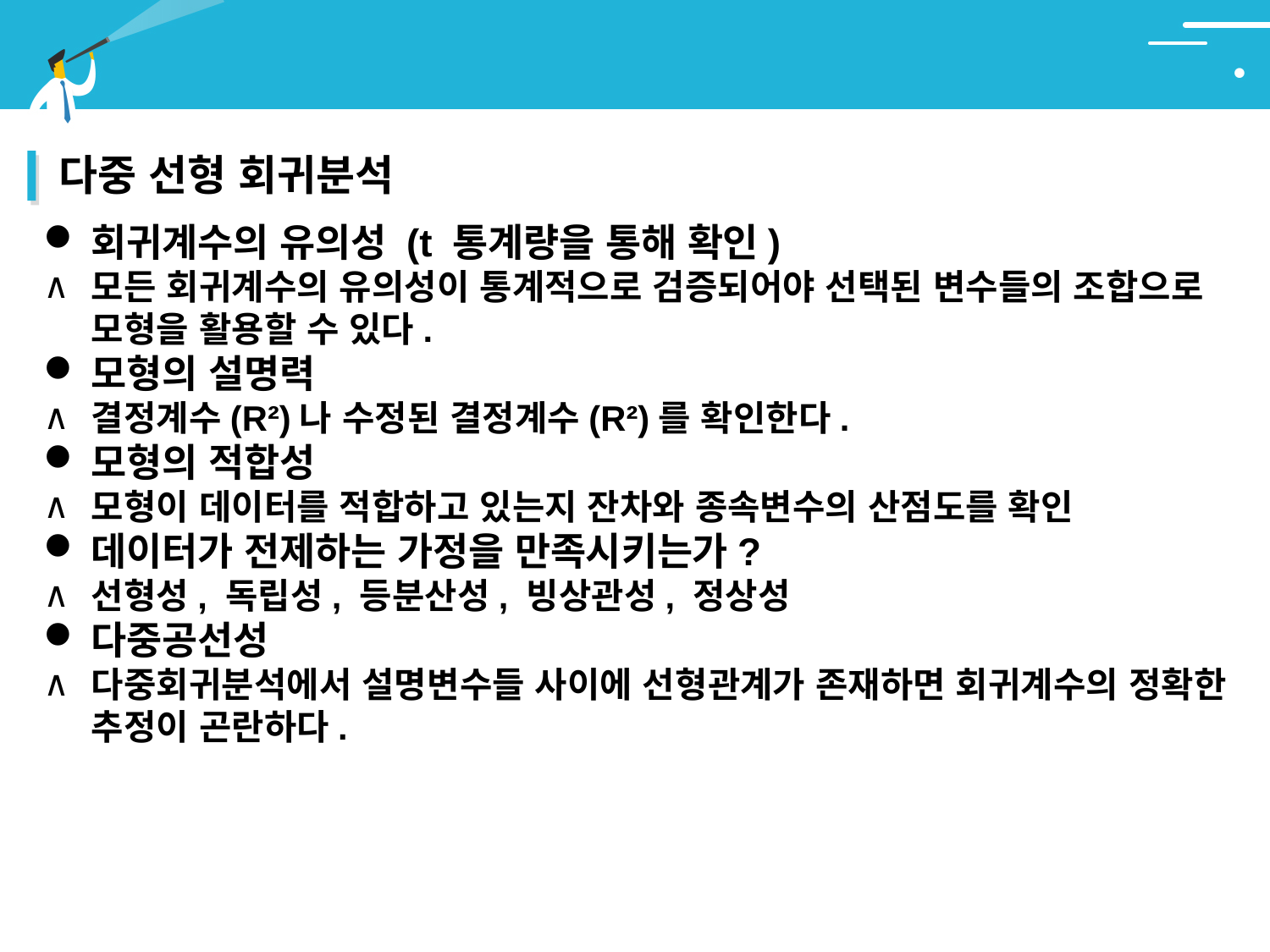

# 2. 회귀분석
다중 선형 회귀분석

회귀계수의 유의성 (t 통계량을 통해 확인)
모든 회귀계수의 유의성이 통계적으로 검증되어야 선택된 변수들의 조합으로 모형을 활용할 수 있다.
모형의 설명력
결정계수(R²)나 수정된 결정계수(R²)를 확인한다.
모형의 적합성
모형이 데이터를 적합하고 있는지 잔차와 종속변수의 산점도를 확인
데이터가 전제하는 가정을 만족시키는가?
선형성, 독립성, 등분산성, 빙상관성, 정상성
다중공선성
다중회귀분석에서 설명변수들 사이에 선형관계가 존재하면 회귀계수의 정확한 추정이 곤란하다.